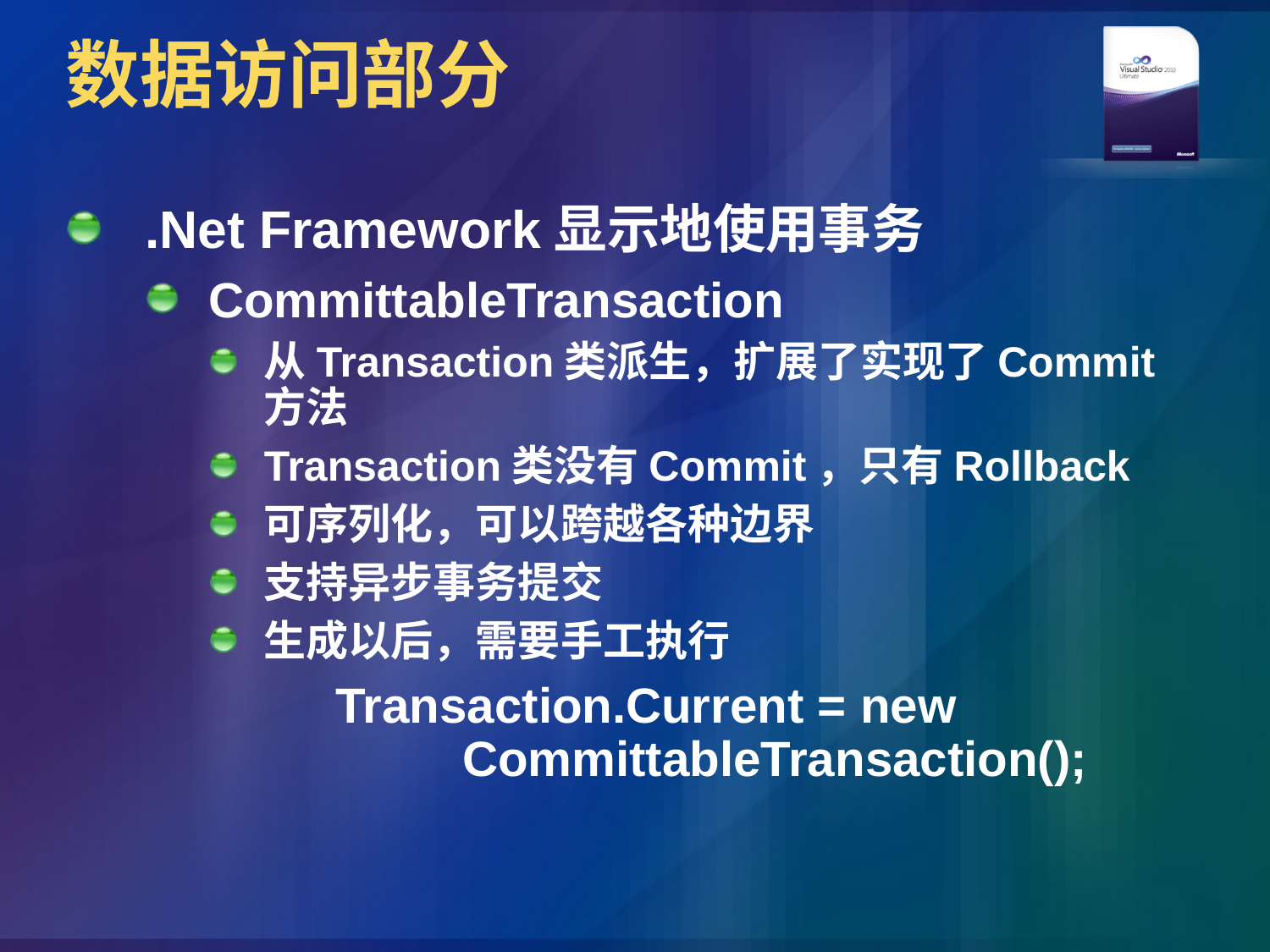

# 数据访问部分
.Net Framework显示地使用事务
CommittableTransaction
从Transaction类派生，扩展了实现了Commit方法
Transaction类没有Commit，只有Rollback
可序列化，可以跨越各种边界
支持异步事务提交
生成以后，需要手工执行
		Transaction.Current = new 			CommittableTransaction();